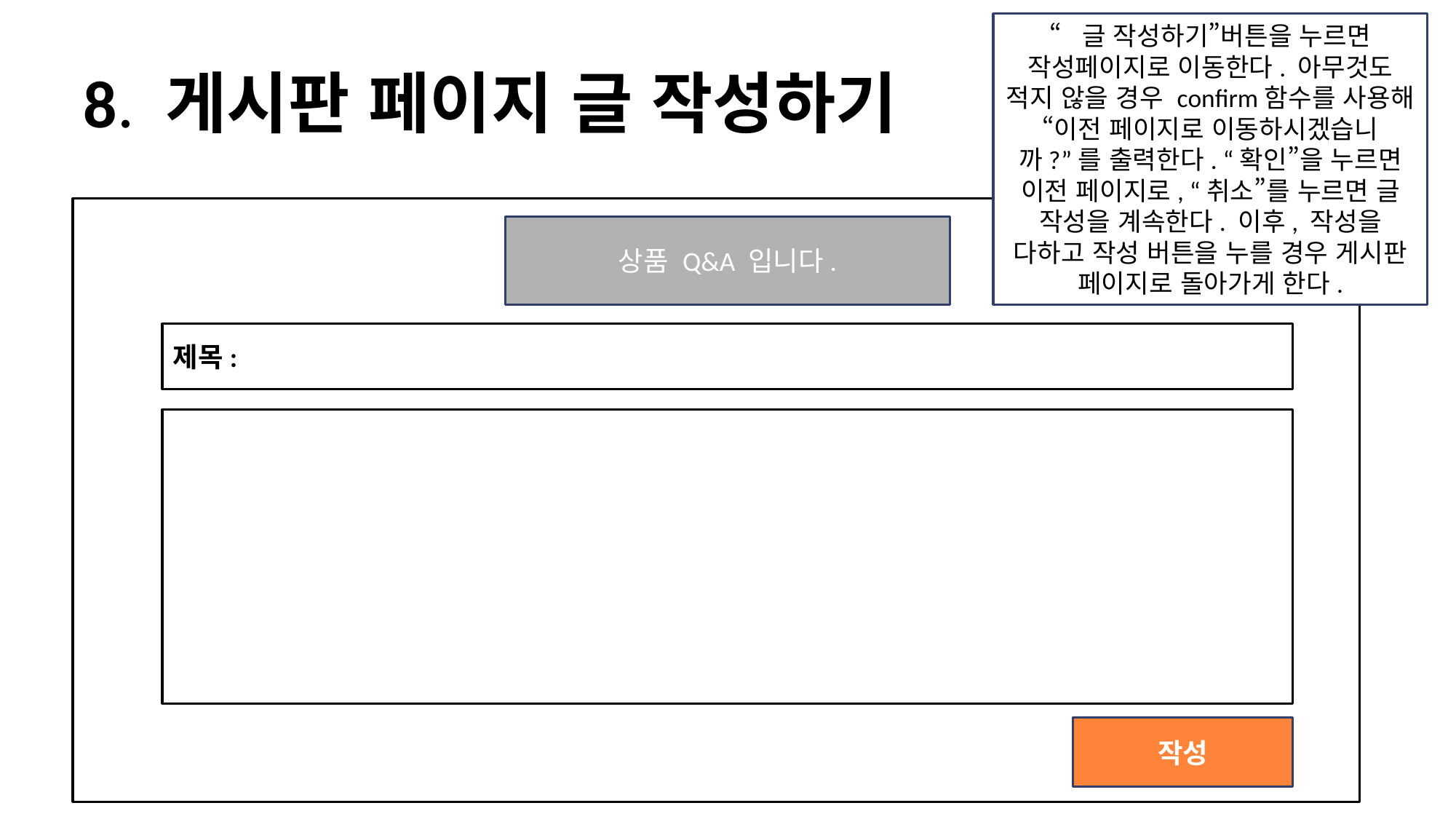

“글 작성하기”버튼을 누르면 작성페이지로 이동한다. 아무것도 적지 않을 경우 confirm함수를 사용해 “이전 페이지로 이동하시겠습니까?”를 출력한다. “확인”을 누르면 이전 페이지로, “취소”를 누르면 글 작성을 계속한다. 이후, 작성을 다하고 작성 버튼을 누를 경우 게시판 페이지로 돌아가게 한다.
# 8. 게시판 페이지 글 작성하기

상품 Q&A 입니다.
제목:

작성